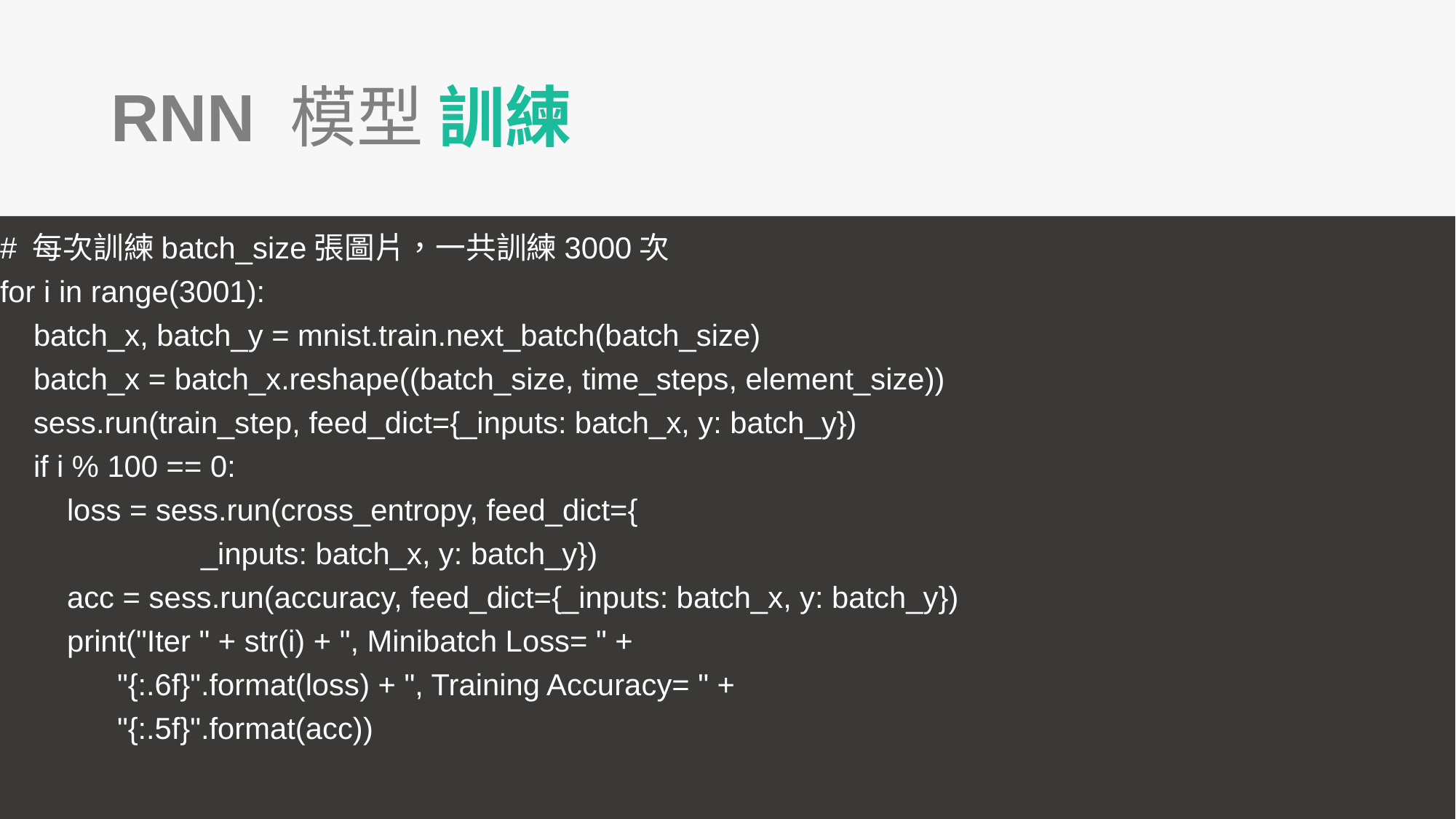

RNN 模型 訓練
# 每次訓練batch_size張圖片，一共訓練3000次
for i in range(3001):
    batch_x, batch_y = mnist.train.next_batch(batch_size)
    batch_x = batch_x.reshape((batch_size, time_steps, element_size))
    sess.run(train_step, feed_dict={_inputs: batch_x, y: batch_y})
    if i % 100 == 0:
        loss = sess.run(cross_entropy, feed_dict={
                        _inputs: batch_x, y: batch_y})
        acc = sess.run(accuracy, feed_dict={_inputs: batch_x, y: batch_y})
        print("Iter " + str(i) + ", Minibatch Loss= " +
              "{:.6f}".format(loss) + ", Training Accuracy= " +
              "{:.5f}".format(acc))